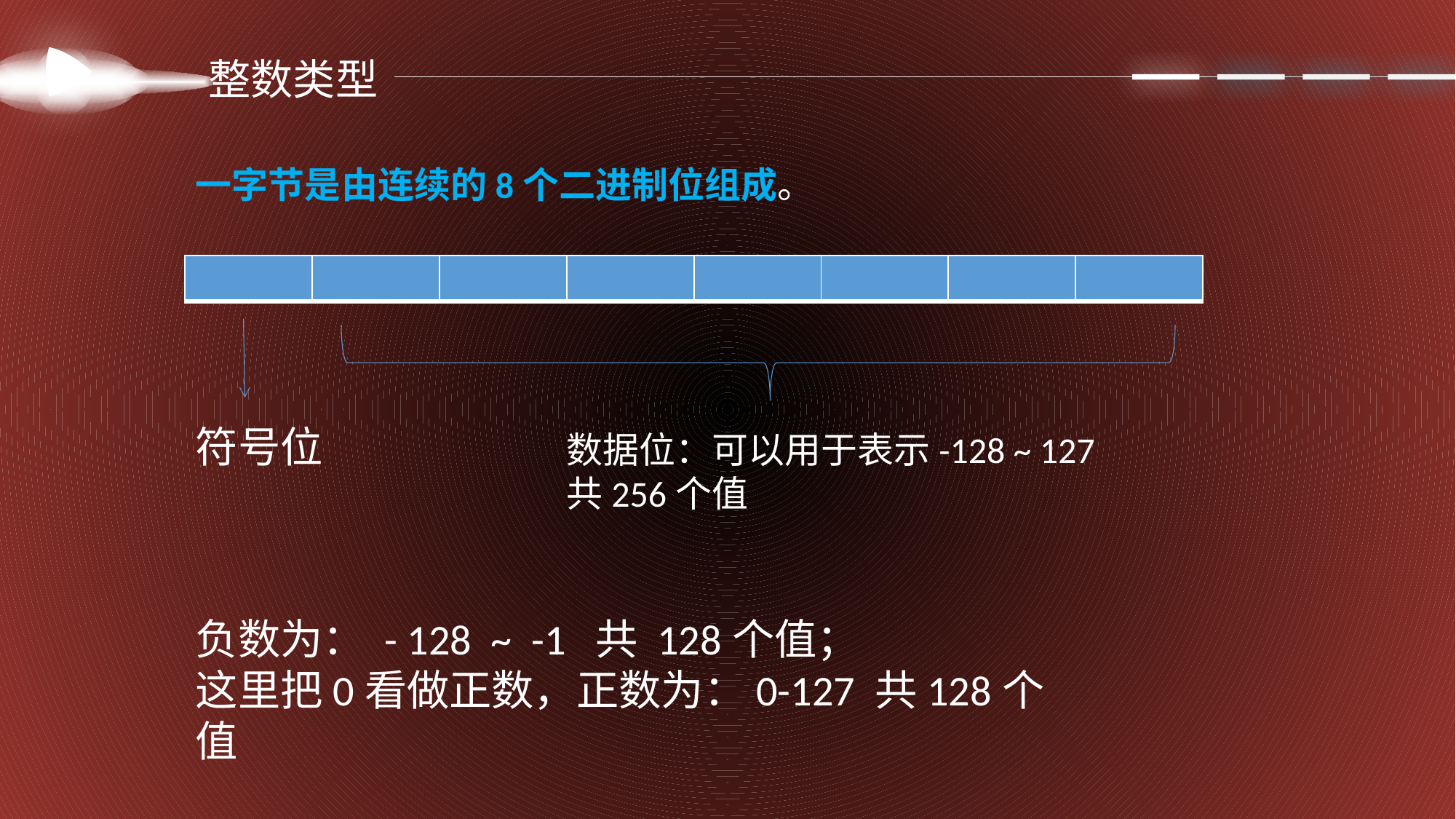

整数类型

一字节是由连续的8个二进制位组成。

|  |  |  |  |  |  |  |  |
| --- | --- | --- | --- | --- | --- | --- | --- |
符号位
数据位：可以用于表示-128 ~ 127共256个值
负数为： - 128  ~  -1  共 128个值；
这里把0看做正数，正数为：0-127 共128个值